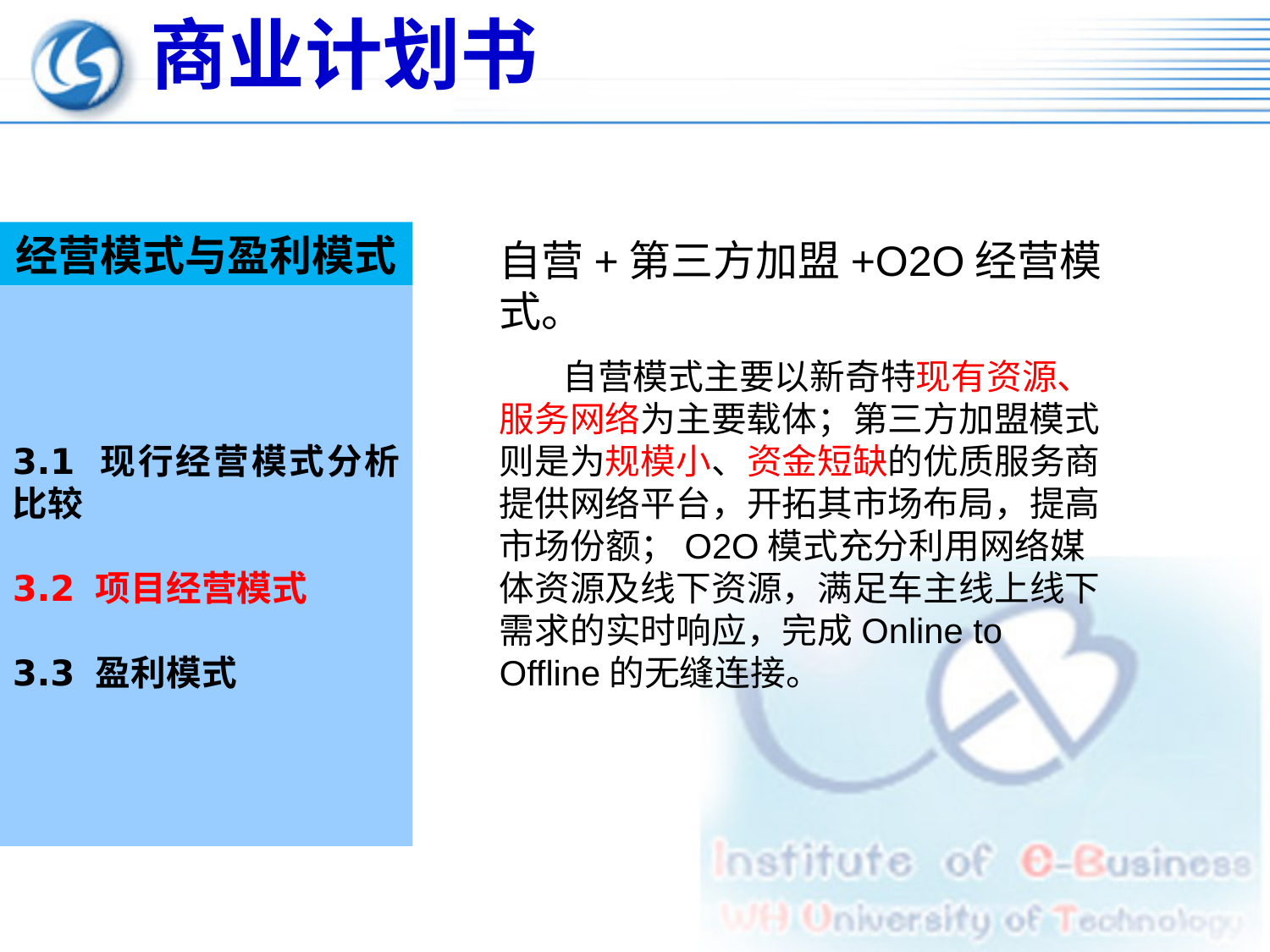

商业计划书
经营模式与盈利模式
自营+第三方加盟+O2O经营模式。
3.1 现行经营模式分析比较

3.2 项目经营模式

3.3 盈利模式
       自营模式主要以新奇特现有资源、服务网络为主要载体；第三方加盟模式则是为规模小、资金短缺的优质服务商提供网络平台，开拓其市场布局，提高市场份额；O2O模式充分利用网络媒体资源及线下资源，满足车主线上线下需求的实时响应，完成Online to Offline的无缝连接。